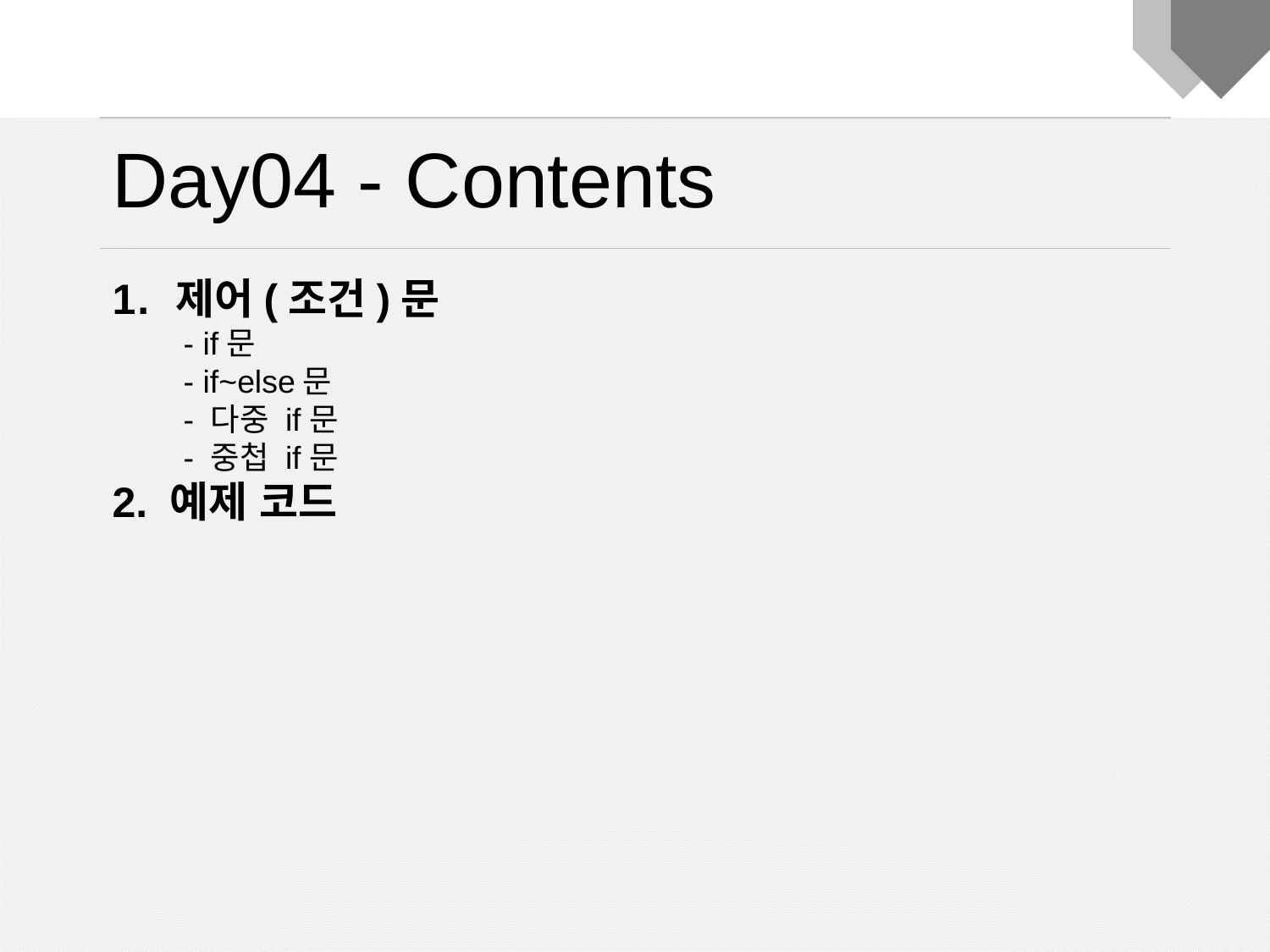

Day04 - Contents
제어(조건)문
        - if문
        - if~else문
        - 다중 if문
        - 중첩 if문
2. 예제 코드